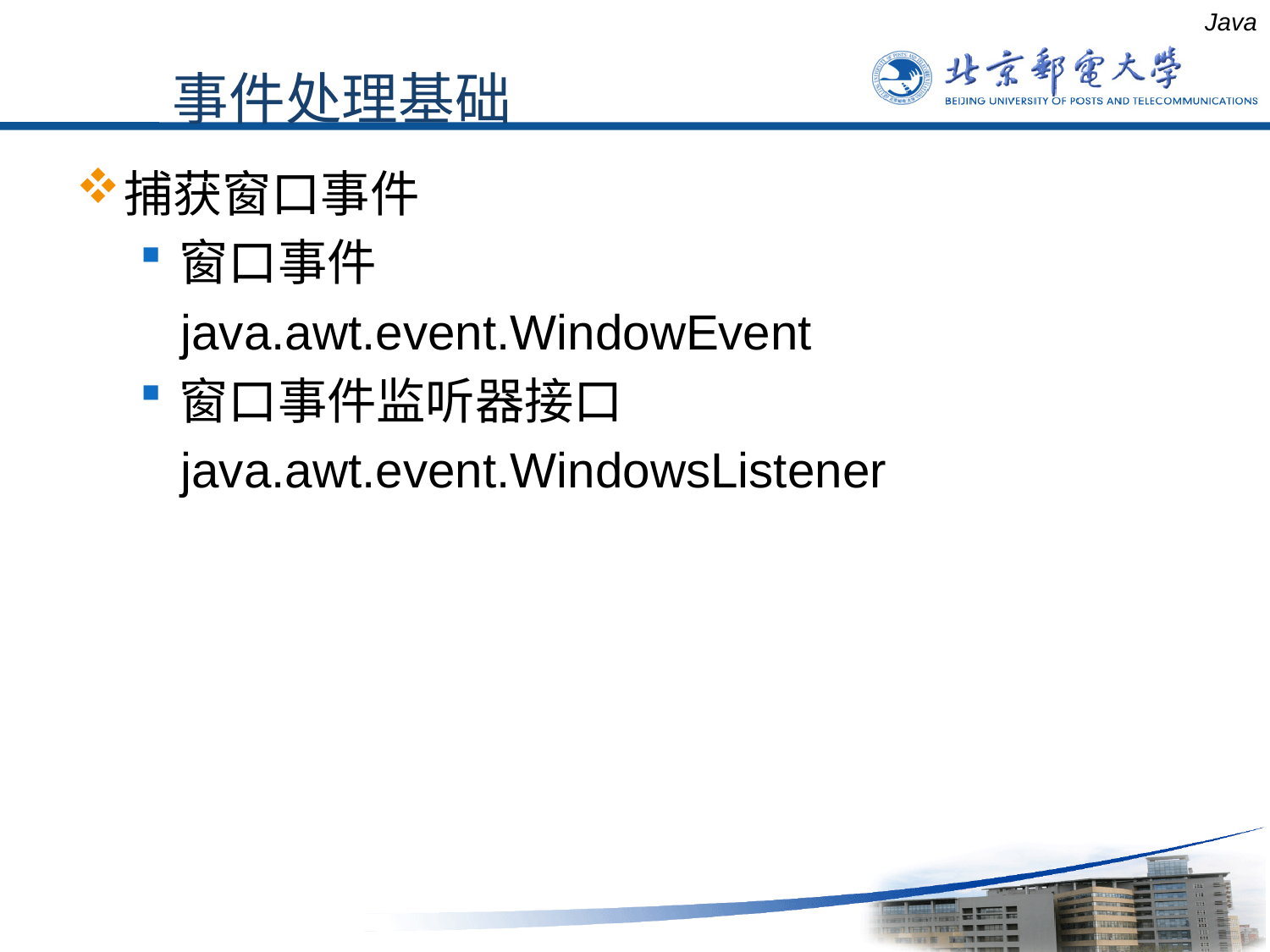

Java
事件处理基础
捕获窗口事件
窗口事件
   java.awt.event.WindowEvent
窗口事件监听器接口
   java.awt.event.WindowsListener